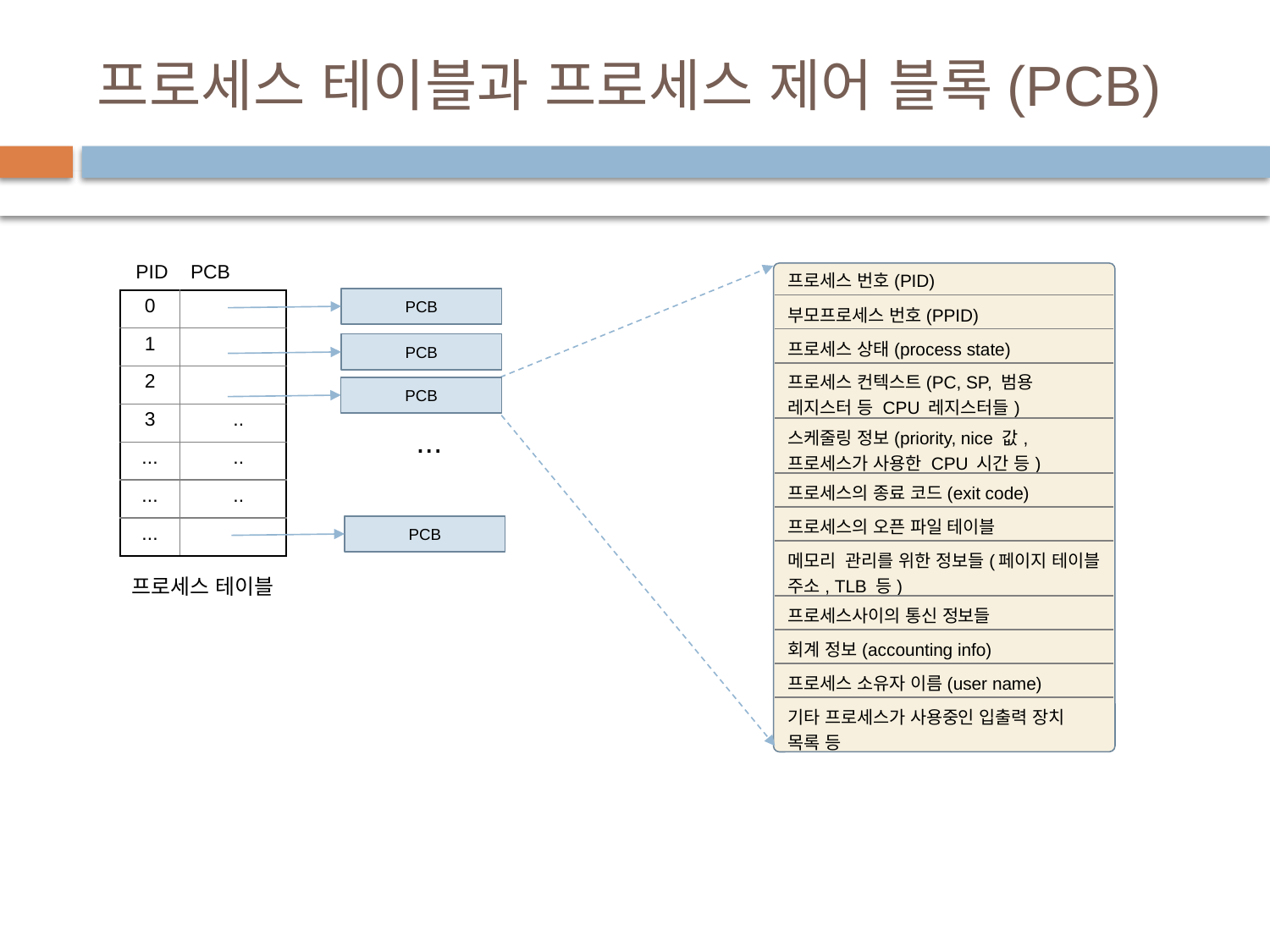

# 프로세스 테이블과 프로세스 제어 블록(PCB)
PCB
PID
| 프로세스 번호(PID) |
| --- |
| 부모프로세스 번호(PPID) |
| 프로세스 상태(process state) |
| 프로세스 컨텍스트(PC, SP, 범용 레지스터 등 CPU 레지스터들) |
| 스케줄링 정보(priority, nice 값, 프로세스가 사용한 CPU 시간 등) |
| 프로세스의 종료 코드(exit code) |
| 프로세스의 오픈 파일 테이블 |
| 메모리 관리를 위한 정보들(페이지 테이블 주소, TLB 등) |
| 프로세스사이의 통신 정보들 |
| 회계 정보(accounting info) |
| 프로세스 소유자 이름(user name) |
| 기타 프로세스가 사용중인 입출력 장치 목록 등 |

PCB
| 0 |  |
| --- | --- |
| 1 |  |
| 2 |  |
| 3 | .. |
| ... | .. |
| ... | .. |
| ... |  |
PCB
PCB
 ...
PCB
프로세스 테이블